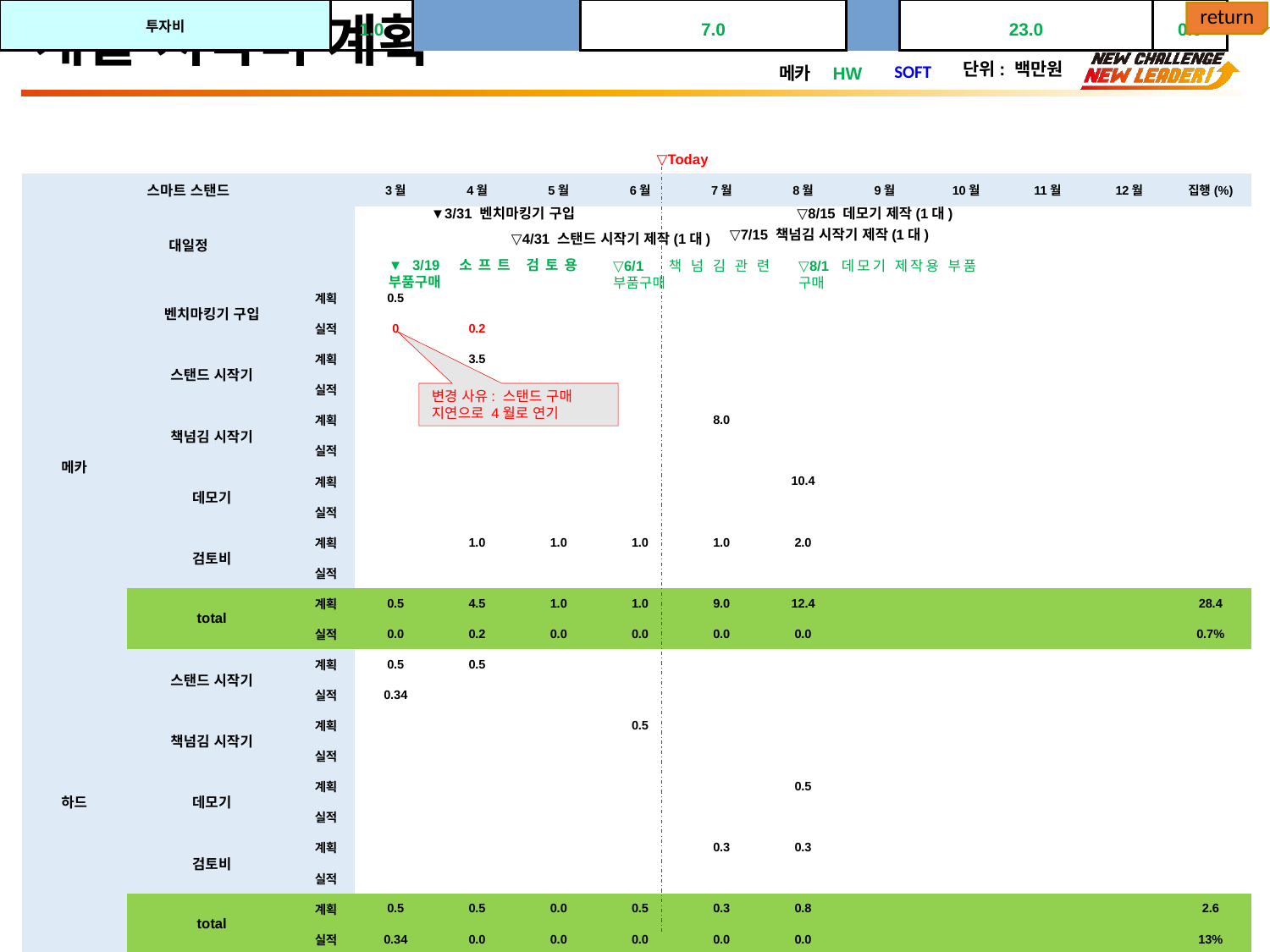

return
개발 시작비 계획
단위: 백만원
SOFT
메카
HW
| 투자비 | 1.0 |  | 7.0 |  | 23.0 |  | 0.0 |  | 31.0 |
| --- | --- | --- | --- | --- | --- | --- | --- | --- | --- |
▽Today
| 스마트 스탠드 |  |  | 3월 | 4월 | 5월 | 6월 | 7월 | 8월 | 9월 | 10월 | 11월 | 12월 | 집행(%) |
| --- | --- | --- | --- | --- | --- | --- | --- | --- | --- | --- | --- | --- | --- |
| 대일정 |  |  |  |  |  |  |  |  |  |  |  |  |  |
| 메카 | 벤치마킹기 구입 | 계획 | 0.5 |  |  |  |  |  |  |  |  |  |  |
|  |  | 실적 | 0 | 0.2 |  |  |  |  |  |  |  |  |  |
|  | 스탠드 시작기 | 계획 |  | 3.5 |  |  |  |  |  |  |  |  |  |
|  |  | 실적 |  |  |  |  |  |  |  |  |  |  |  |
|  | 책넘김 시작기 | 계획 |  |  |  |  | 8.0 |  |  |  |  |  |  |
|  |  | 실적 |  |  |  |  |  |  |  |  |  |  |  |
|  | 데모기 | 계획 |  |  |  |  |  | 10.4 |  |  |  |  |  |
|  |  | 실적 |  |  |  |  |  |  |  |  |  |  |  |
|  | 검토비 | 계획 |  | 1.0 | 1.0 | 1.0 | 1.0 | 2.0 |  |  |  |  |  |
|  |  | 실적 |  |  |  |  |  |  |  |  |  |  |  |
|  | total | 계획 | 0.5 | 4.5 | 1.0 | 1.0 | 9.0 | 12.4 |  |  |  |  | 28.4 |
|  |  | 실적 | 0.0 | 0.2 | 0.0 | 0.0 | 0.0 | 0.0 |  |  |  |  | 0.7% |
| 하드 | 스탠드 시작기 | 계획 | 0.5 | 0.5 |  |  |  |  |  |  |  |  |  |
|  |  | 실적 | 0.34 |  |  |  |  |  |  |  |  |  |  |
|  | 책넘김 시작기 | 계획 |  |  |  | 0.5 |  |  |  |  |  |  |  |
|  |  | 실적 |  |  |  |  |  |  |  |  |  |  |  |
|  | 데모기 | 계획 |  |  |  |  |  | 0.5 |  |  |  |  |  |
|  |  | 실적 |  |  |  |  |  |  |  |  |  |  |  |
|  | 검토비 | 계획 |  |  |  |  | 0.3 | 0.3 |  |  |  |  |  |
|  |  | 실적 |  |  |  |  |  |  |  |  |  |  |  |
|  | total | 계획 | 0.5 | 0.5 | 0.0 | 0.5 | 0.3 | 0.8 |  |  |  |  | 2.6 |
|  |  | 실적 | 0.34 | 0.0 | 0.0 | 0.0 | 0.0 | 0.0 |  |  |  |  | 13% |
| Total | (메카+하드) | 계획 | 1.0 | 5.0 | 1.0 | 1.5 | 9.3 | 13.2 |  |  |  |  | 31.0 |
|  |  | 실적 | 0.34 | 0.2 |  |  |  |  |  |  |  |  | 1.74% |
▽8/15 데모기 제작(1대)
▼3/31 벤치마킹기 구입
▽7/15 책넘김 시작기 제작(1대)
▽4/31 스탠드 시작기 제작(1대)
▼ 3/19 소프트 검토용 부품구매
▽6/1 책넘김관련 부품구매
▽8/1 데모기 제작용 부품 구매
변경 사유: 스탠드 구매
지연으로 4월로 연기